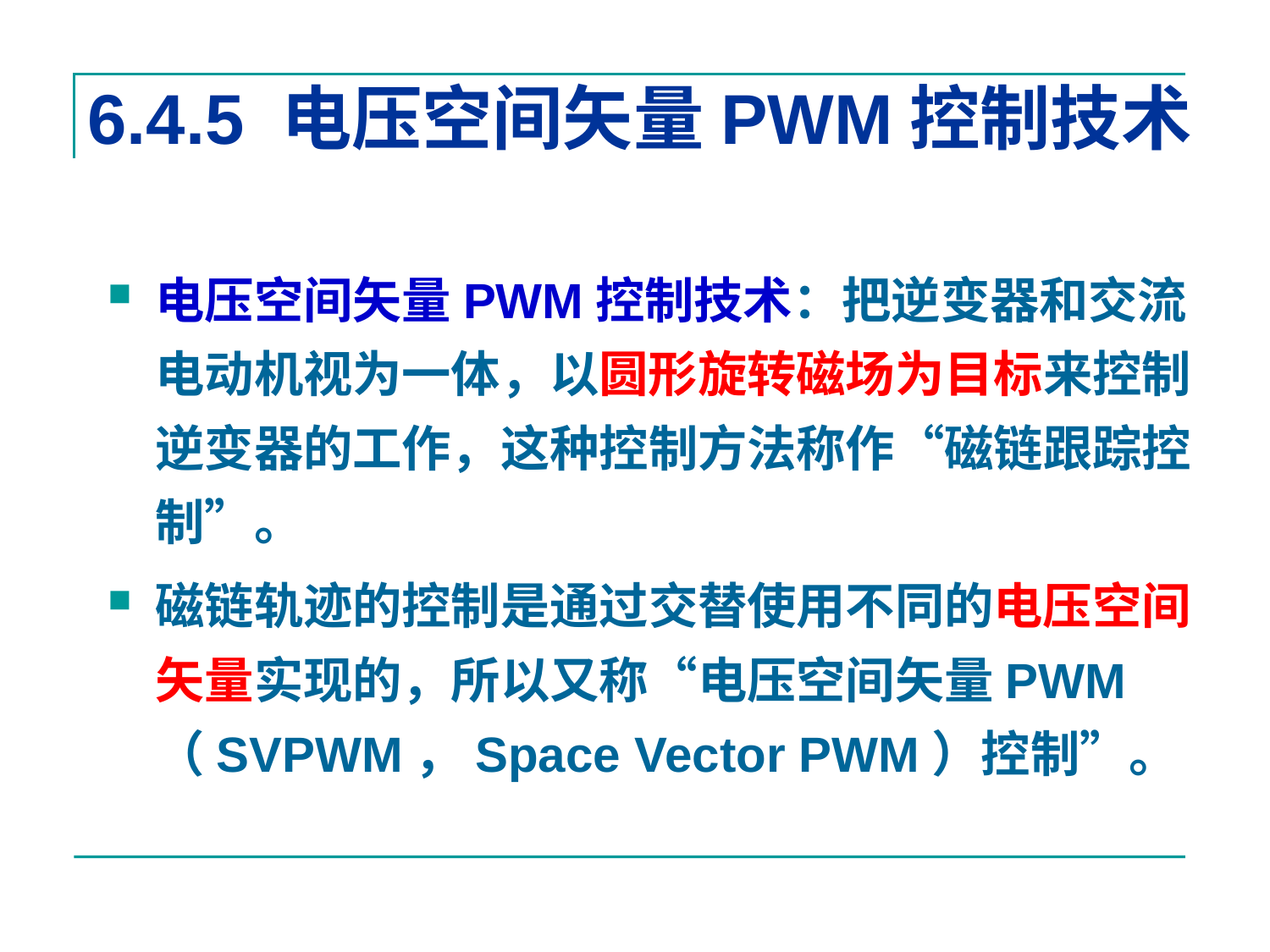

# 6.4.5 电压空间矢量PWM控制技术
电压空间矢量PWM控制技术：把逆变器和交流电动机视为一体，以圆形旋转磁场为目标来控制逆变器的工作，这种控制方法称作“磁链跟踪控制”。
磁链轨迹的控制是通过交替使用不同的电压空间矢量实现的，所以又称“电压空间矢量PWM（SVPWM，Space Vector PWM）控制”。